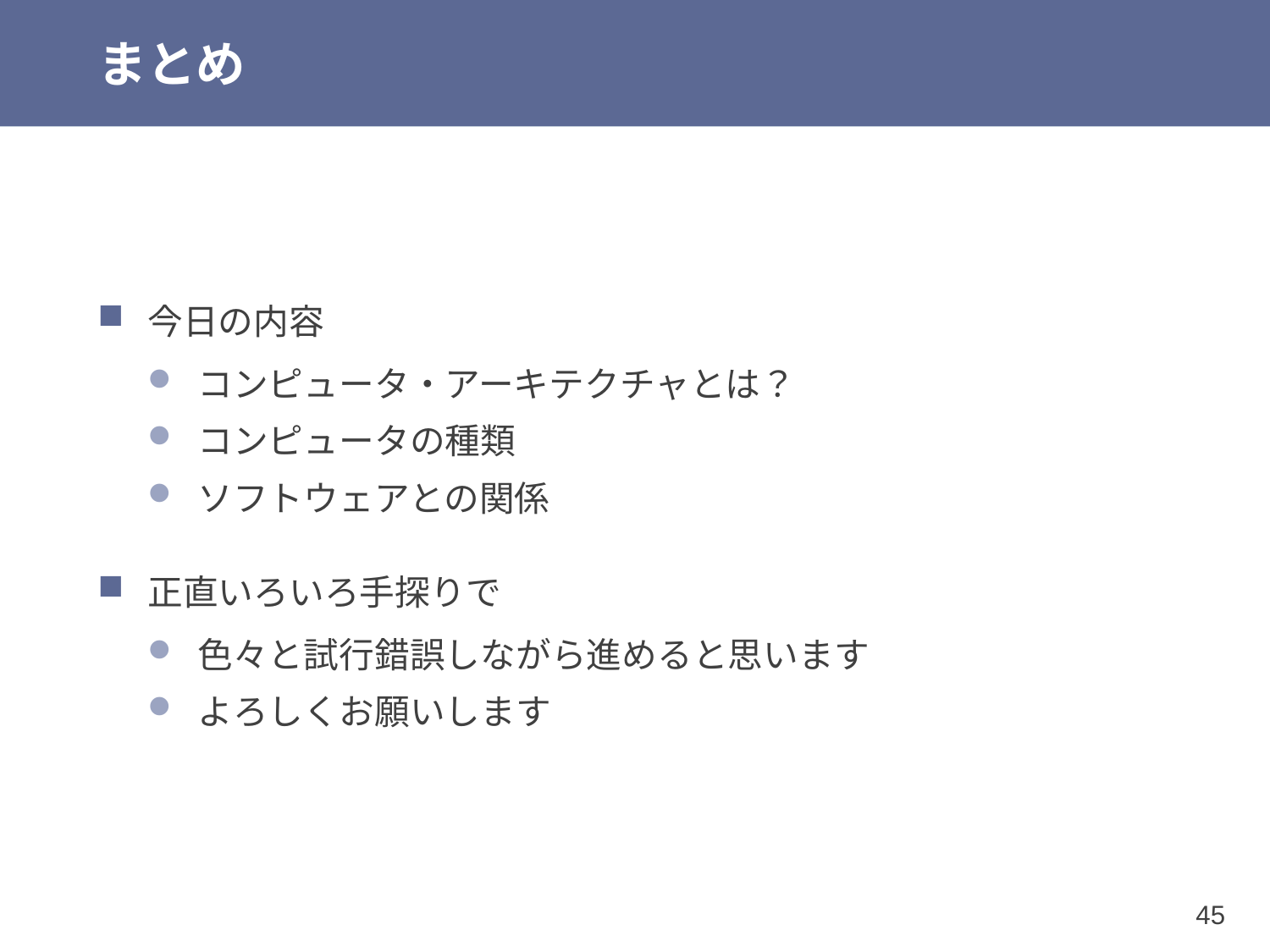

# まとめ
今日の内容
コンピュータ・アーキテクチャとは？
コンピュータの種類
ソフトウェアとの関係
正直いろいろ手探りで
色々と試行錯誤しながら進めると思います
よろしくお願いします